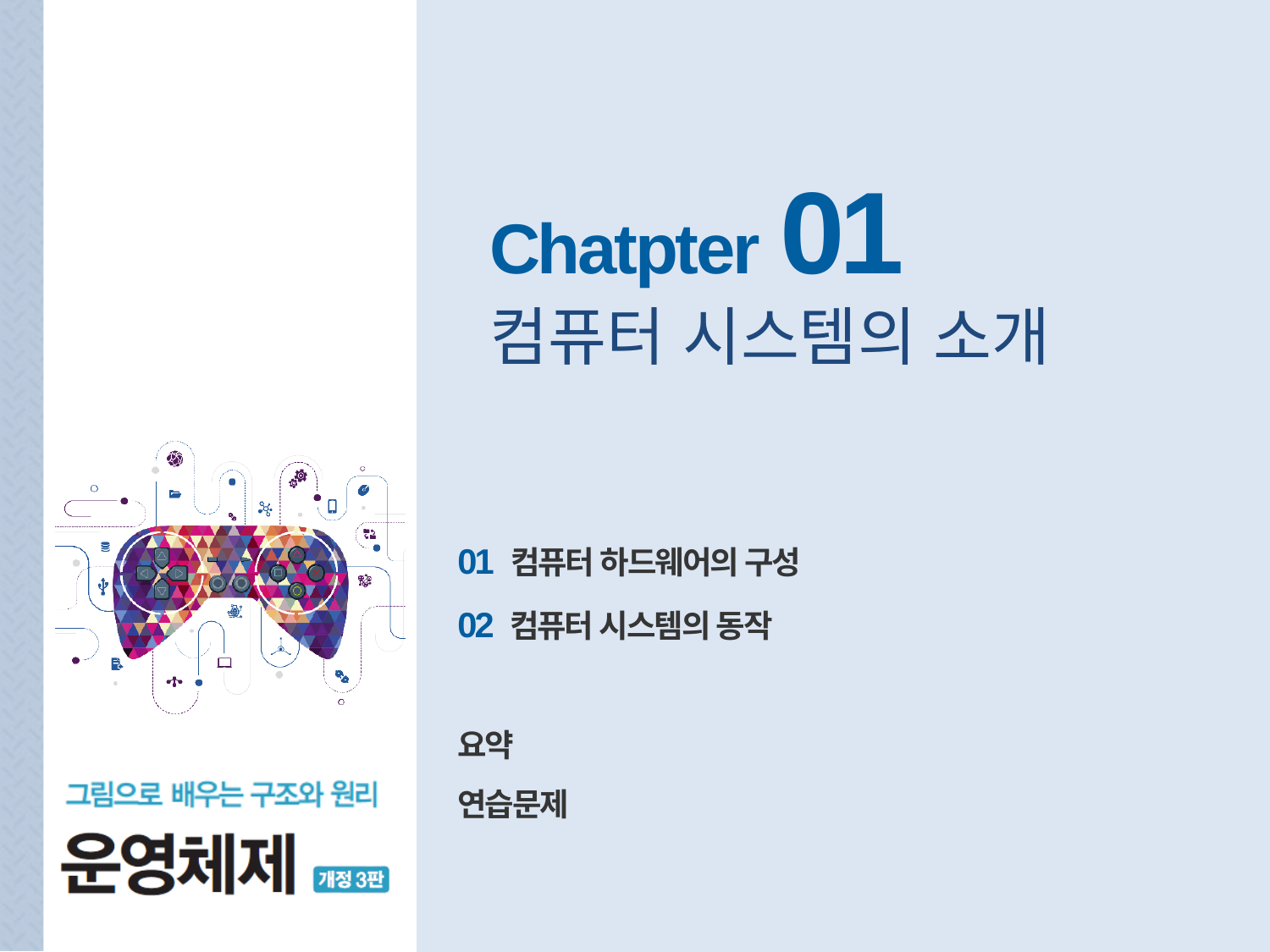

Chatpter 01
컴퓨터 시스템의 소개
01 컴퓨터 하드웨어의 구성
02 컴퓨터 시스템의 동작

요약
연습문제